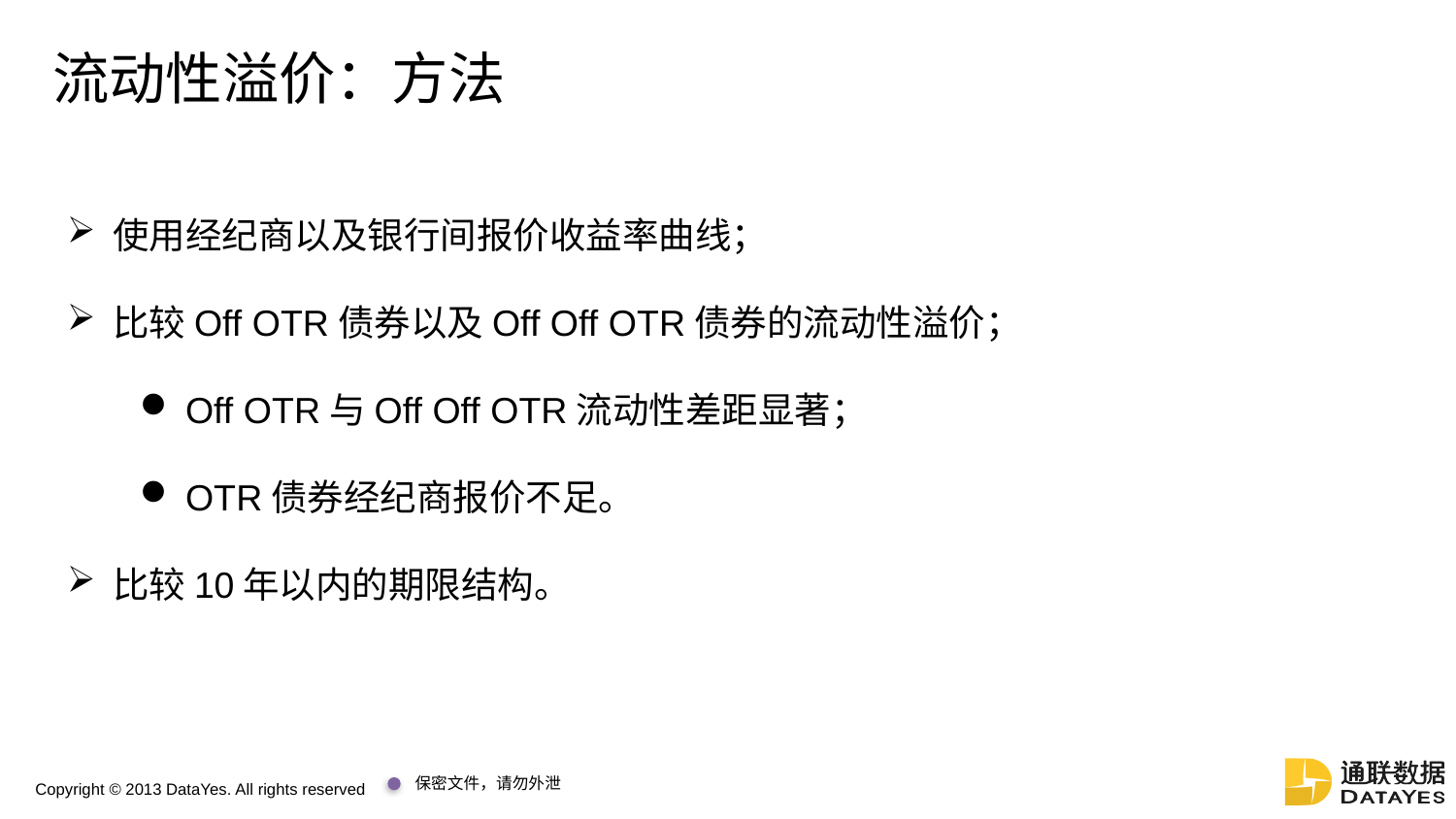

# 流动性溢价：方法
使用经纪商以及银行间报价收益率曲线；
比较Off OTR债券以及Off Off OTR债券的流动性溢价；
Off OTR与Off Off OTR流动性差距显著；
OTR债券经纪商报价不足。
比较10年以内的期限结构。